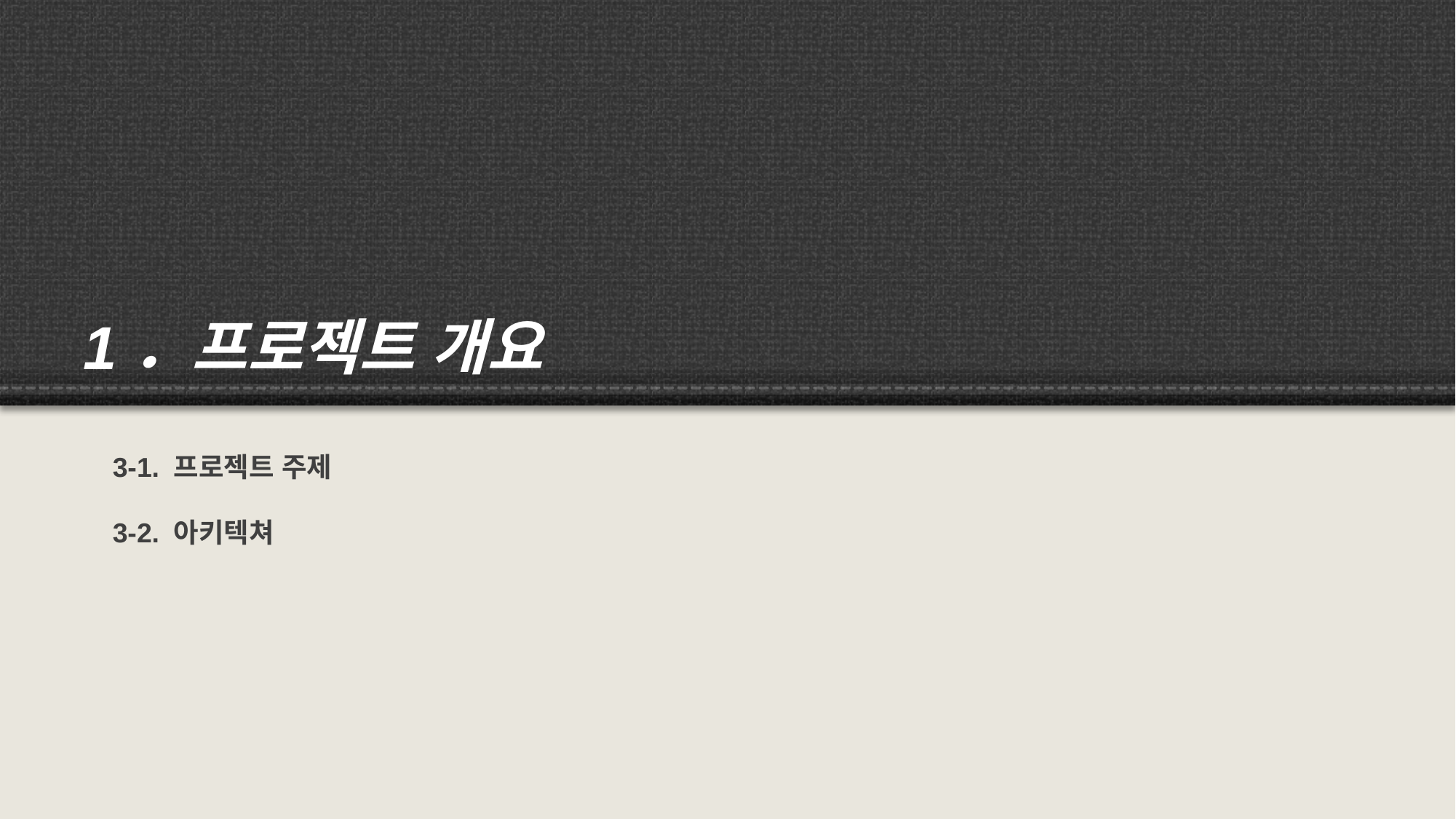

1．프로젝트 개요

3-1. 프로젝트 주제

3-2. 아키텍쳐